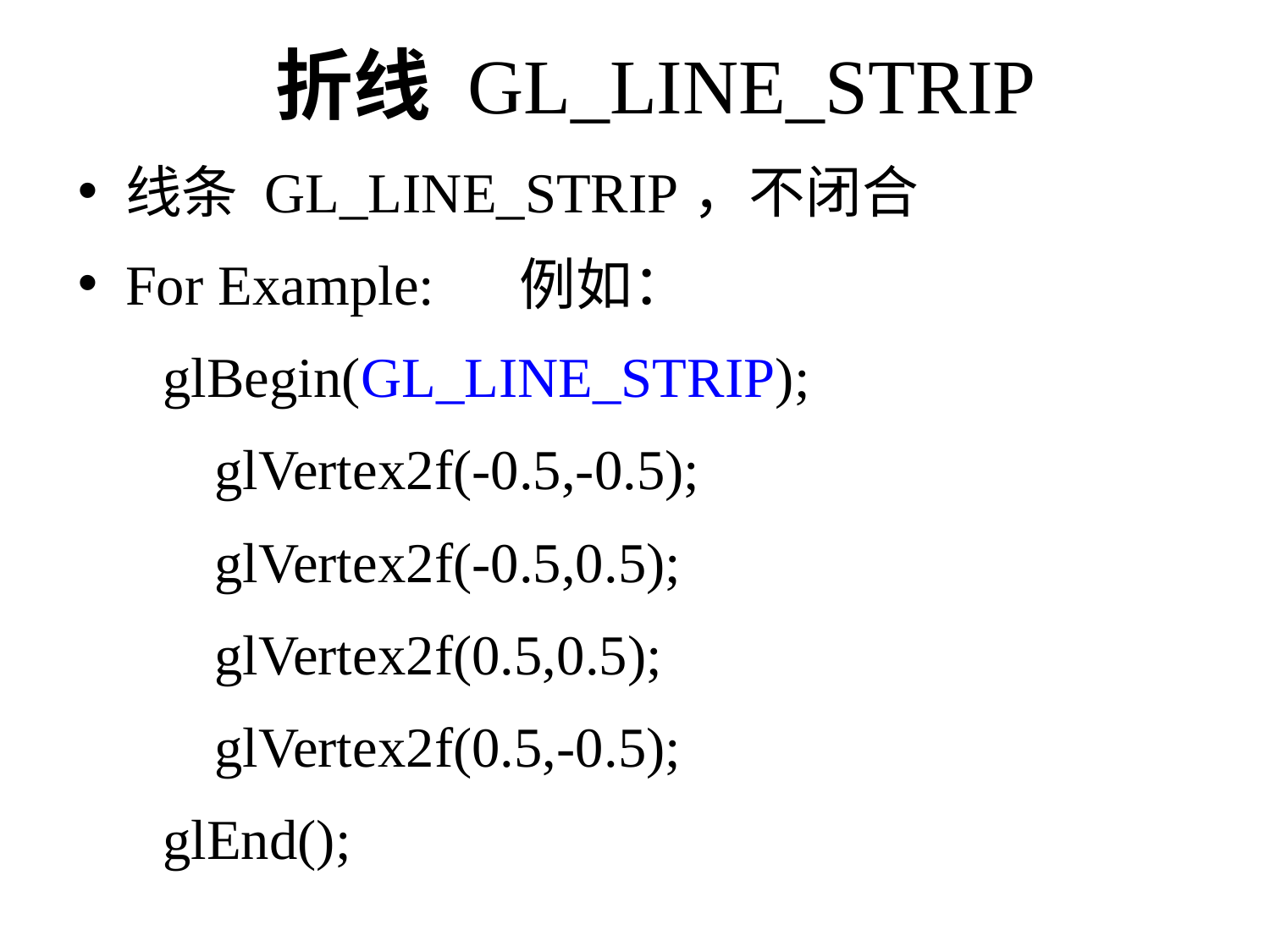

# 折线 GL_LINE_STRIP
线条 GL_LINE_STRIP，不闭合
For Example:     例如：
      glBegin(GL_LINE_STRIP);
glVertex2f(-0.5,-0.5);
glVertex2f(-0.5,0.5);
glVertex2f(0.5,0.5);
glVertex2f(0.5,-0.5);
      glEnd();